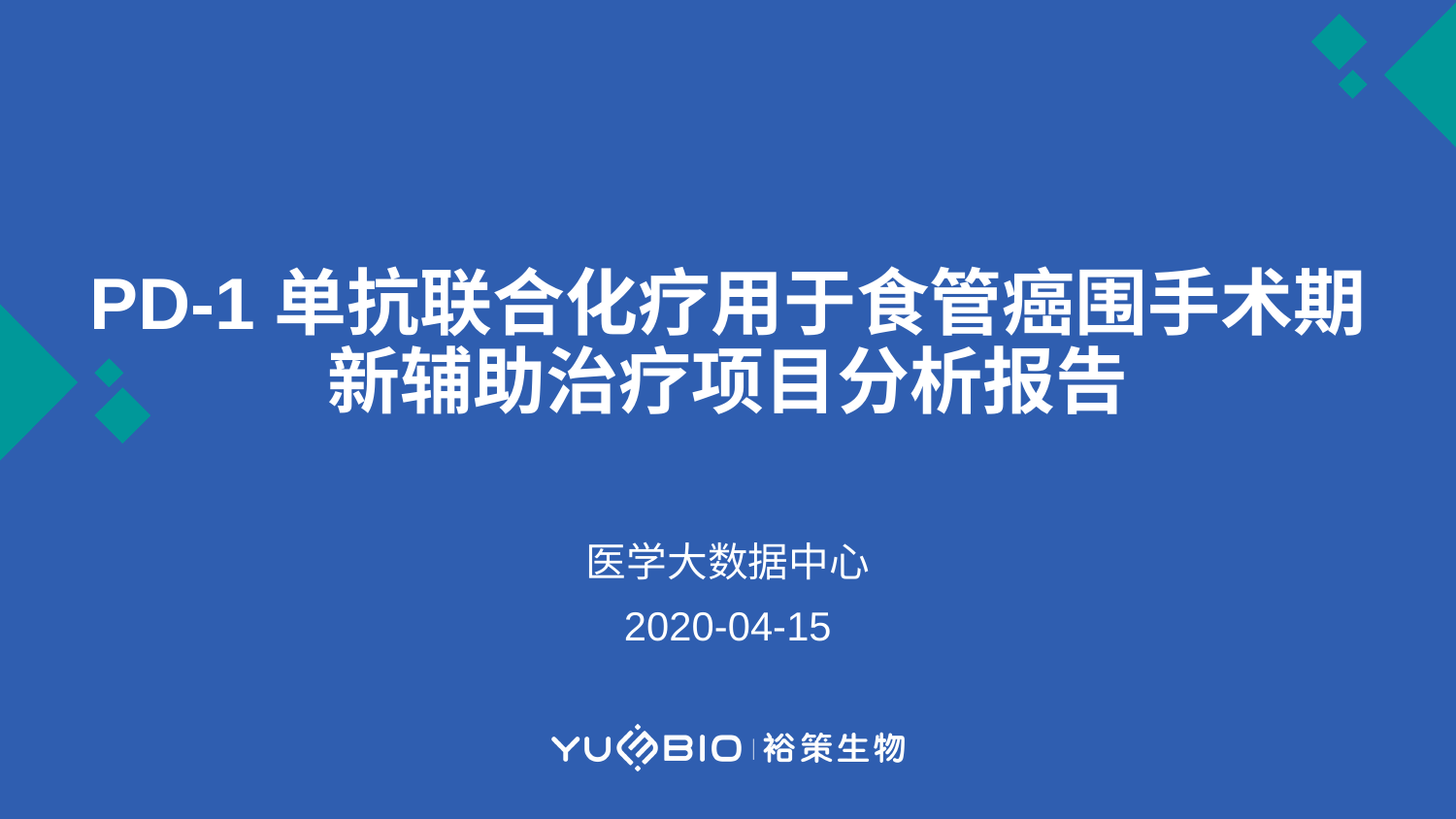

# PD-1单抗联合化疗用于食管癌围手术期 新辅助治疗项目分析报告
医学大数据中心
2020-04-15